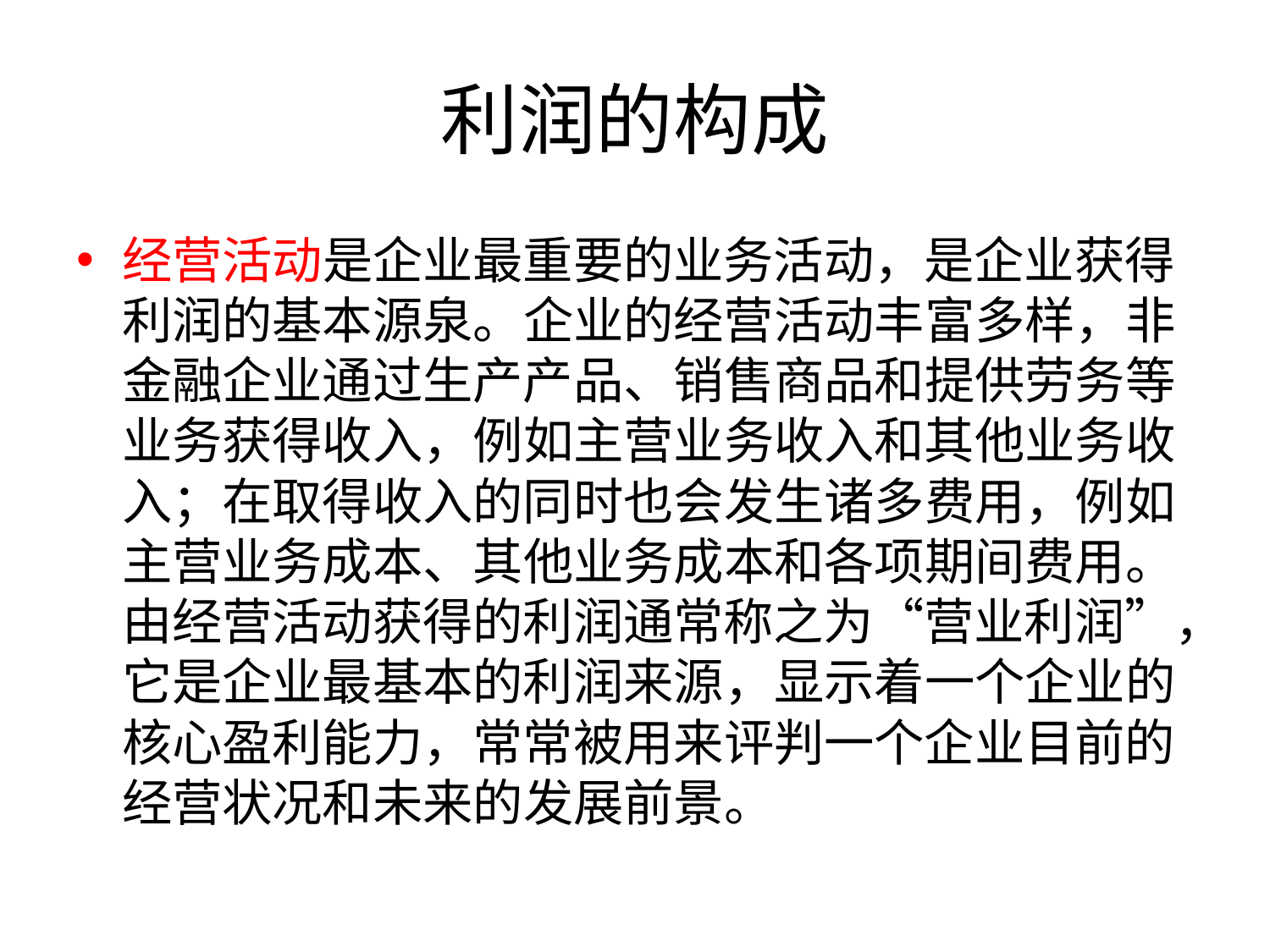

# 利润的构成
经营活动是企业最重要的业务活动，是企业获得利润的基本源泉。企业的经营活动丰富多样，非金融企业通过生产产品、销售商品和提供劳务等业务获得收入，例如主营业务收入和其他业务收入；在取得收入的同时也会发生诸多费用，例如主营业务成本、其他业务成本和各项期间费用。由经营活动获得的利润通常称之为“营业利润”，它是企业最基本的利润来源，显示着一个企业的核心盈利能力，常常被用来评判一个企业目前的经营状况和未来的发展前景。